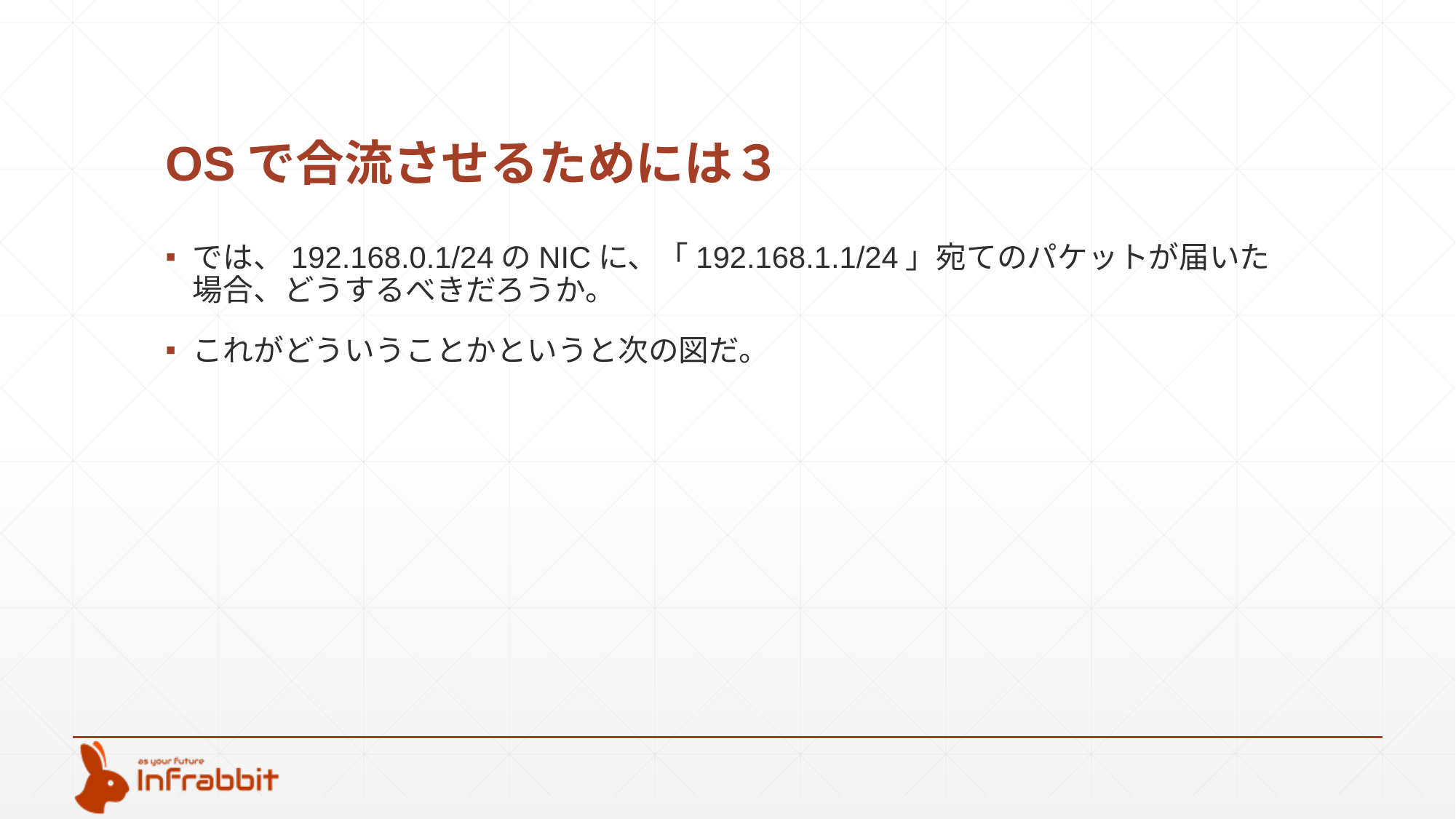

# OSで合流させるためには３
では、192.168.0.1/24のNICに、「192.168.1.1/24」宛てのパケットが届いた場合、どうするべきだろうか。
これがどういうことかというと次の図だ。